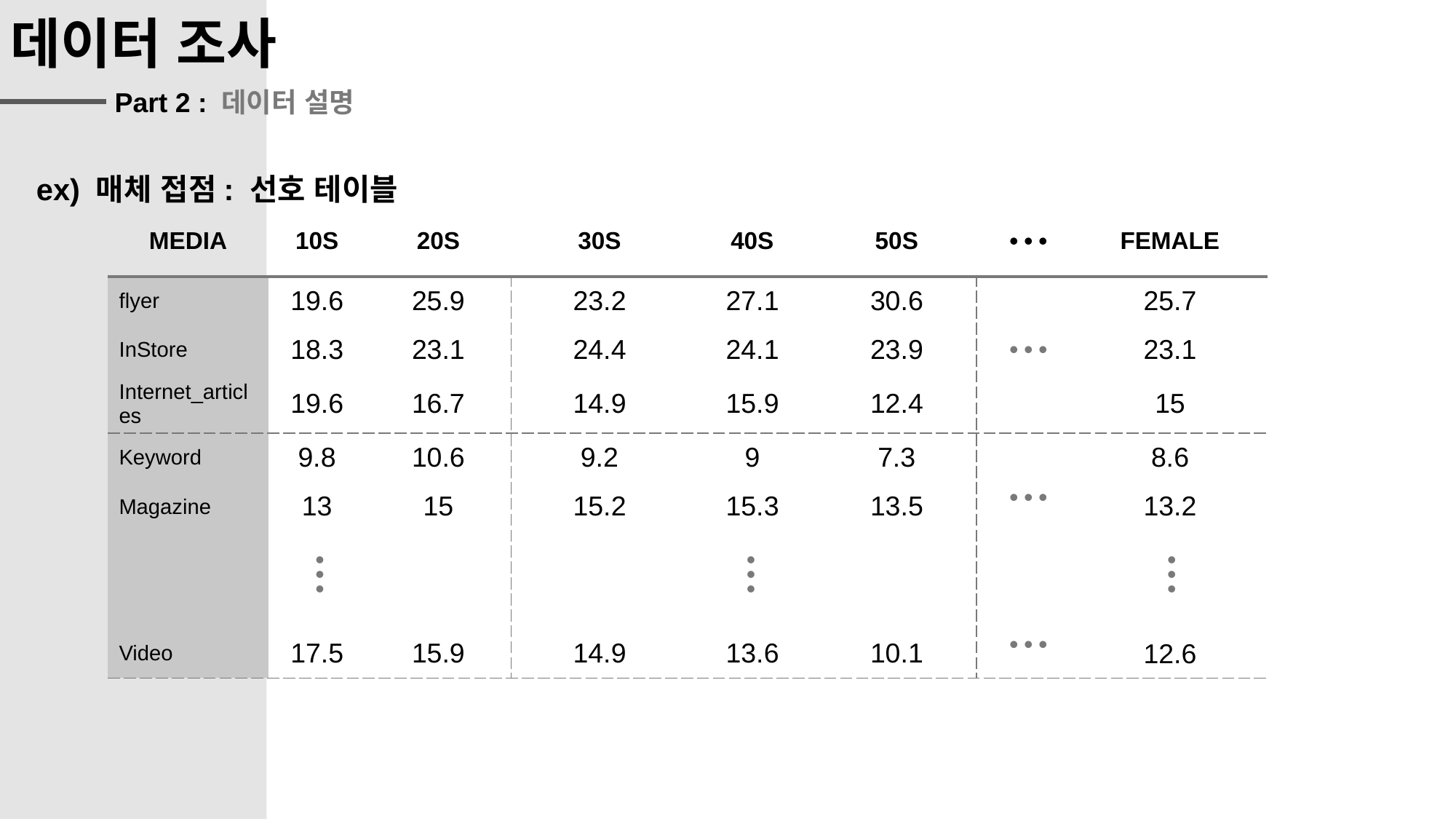

데이터 조사
Part 2 : 데이터 설명
ex) 매체 접점: 선호 테이블
| MEDIA | 10S | 20S | 30S | 40S | 50S |  | FEMALE |
| --- | --- | --- | --- | --- | --- | --- | --- |
| flyer | 19.6 | 25.9 | 23.2 | 27.1 | 30.6 |  | 25.7 |
| InStore | 18.3 | 23.1 | 24.4 | 24.1 | 23.9 |  | 23.1 |
| Internet\_articles | 19.6 | 16.7 | 14.9 | 15.9 | 12.4 |  | 15 |
| Keyword | 9.8 | 10.6 | 9.2 | 9 | 7.3 |  | 8.6 |
| Magazine | 13 | 15 | 15.2 | 15.3 | 13.5 |  | 13.2 |
|  |  |  |  |  |  |  |  |
|  |  |  |  |  |  |  |  |
| Video | 17.5 | 15.9 | 14.9 | 13.6 | 10.1 |  | 12.6 |
|  |  |  |  |  |  |  |  |